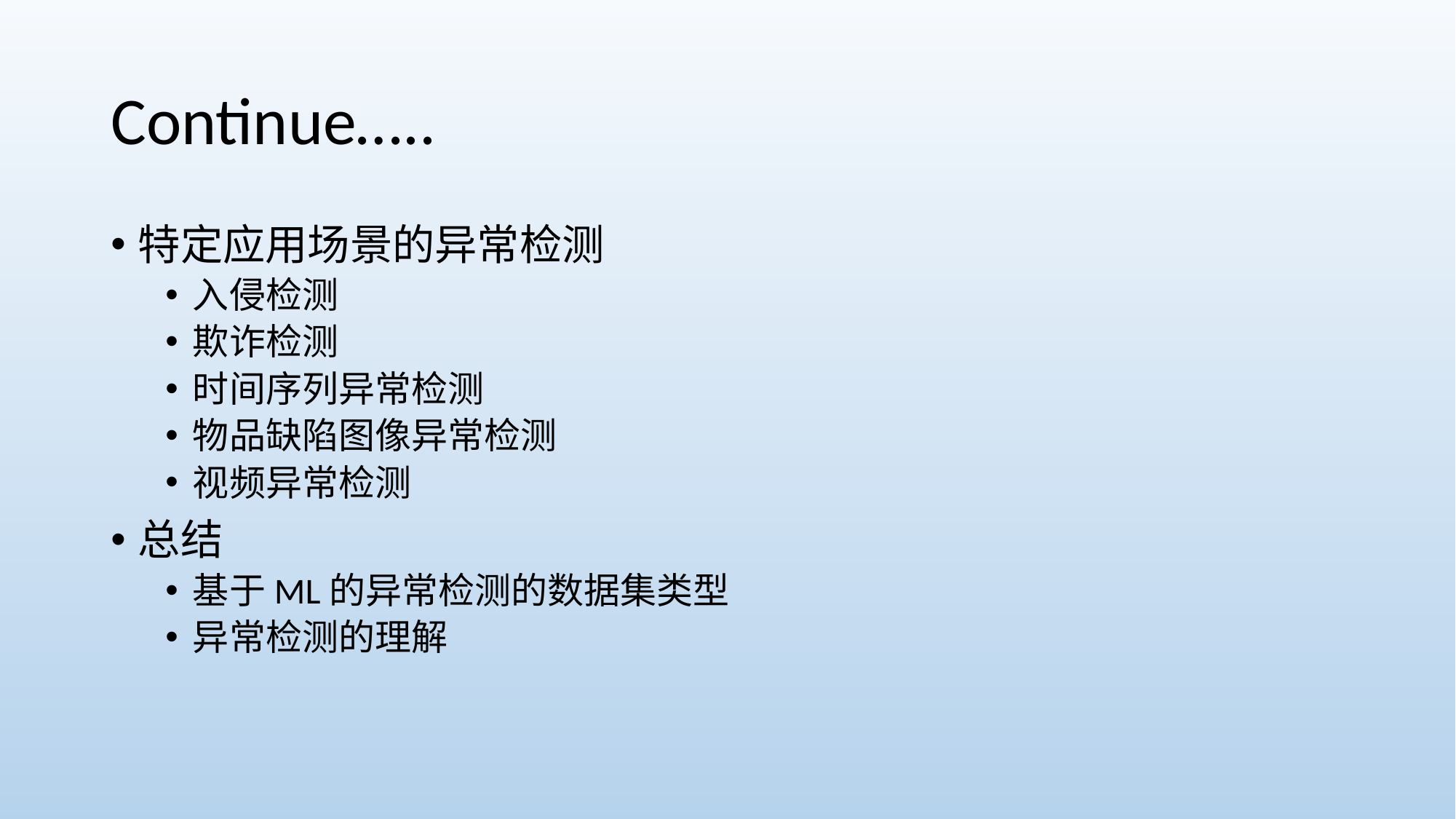

# Continue…..
特定应用场景的异常检测
入侵检测
欺诈检测
时间序列异常检测
物品缺陷图像异常检测
视频异常检测
总结
基于ML的异常检测的数据集类型
异常检测的理解